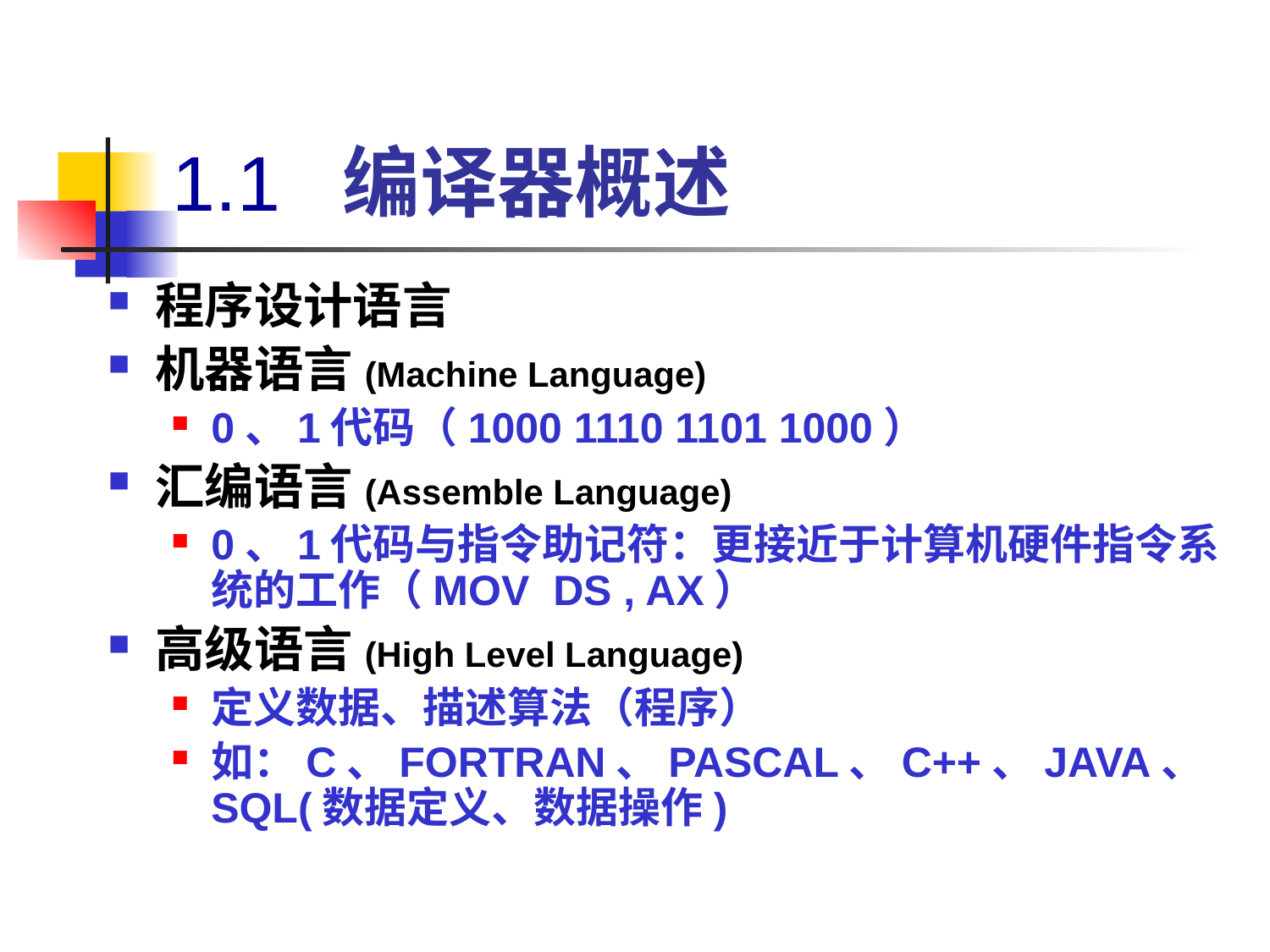

# 1.1  编译器概述
程序设计语言
机器语言(Machine Language)
0、1代码（1000 1110 1101 1000）
汇编语言(Assemble Language)
0、1代码与指令助记符：更接近于计算机硬件指令系统的工作（MOV  DS , AX）
高级语言(High Level Language)
定义数据、描述算法（程序）
如：C、FORTRAN、PASCAL、C++、JAVA、SQL(数据定义、数据操作)